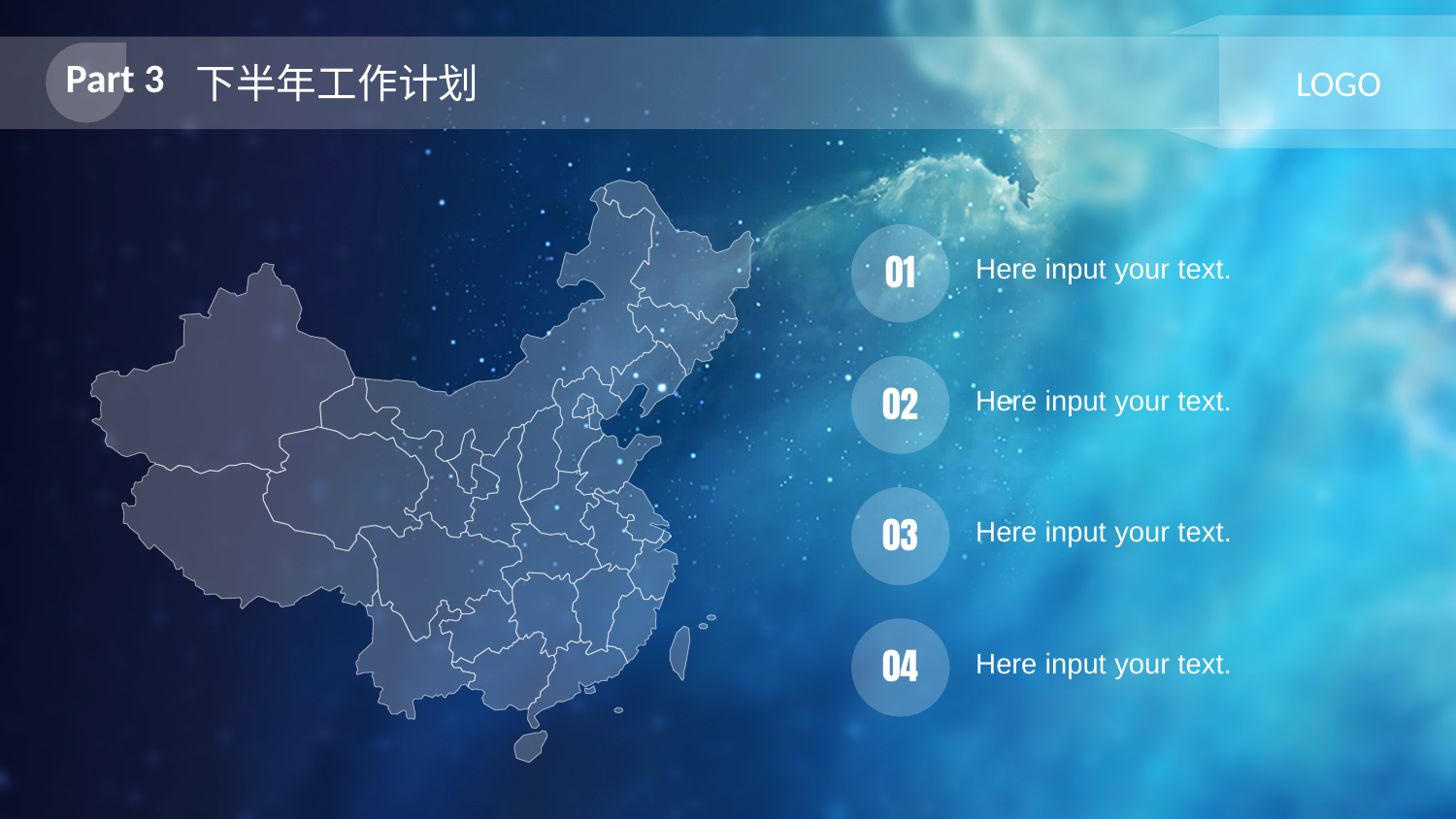

Part 3
下半年工作计划
LOGO

01
Here input your text.
02
Here input your text.
03
Here input your text.
04
Here input your text.